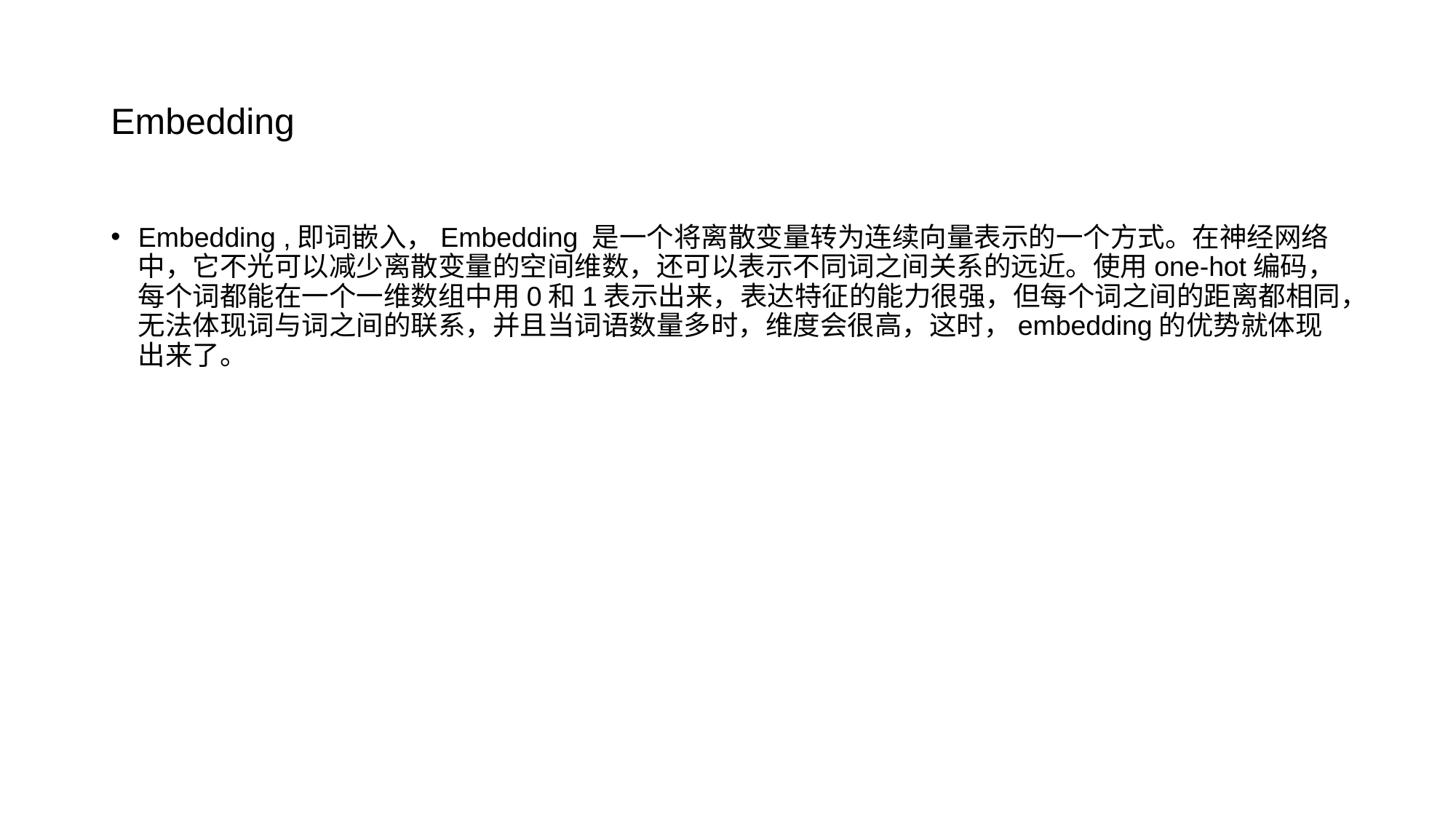

# Embedding
Embedding ,即词嵌入，Embedding 是一个将离散变量转为连续向量表示的一个方式。在神经网络中，它不光可以减少离散变量的空间维数，还可以表示不同词之间关系的远近。使用one-hot编码，每个词都能在一个一维数组中用0和1表示出来，表达特征的能力很强，但每个词之间的距离都相同，无法体现词与词之间的联系，并且当词语数量多时，维度会很高，这时，embedding的优势就体现出来了。